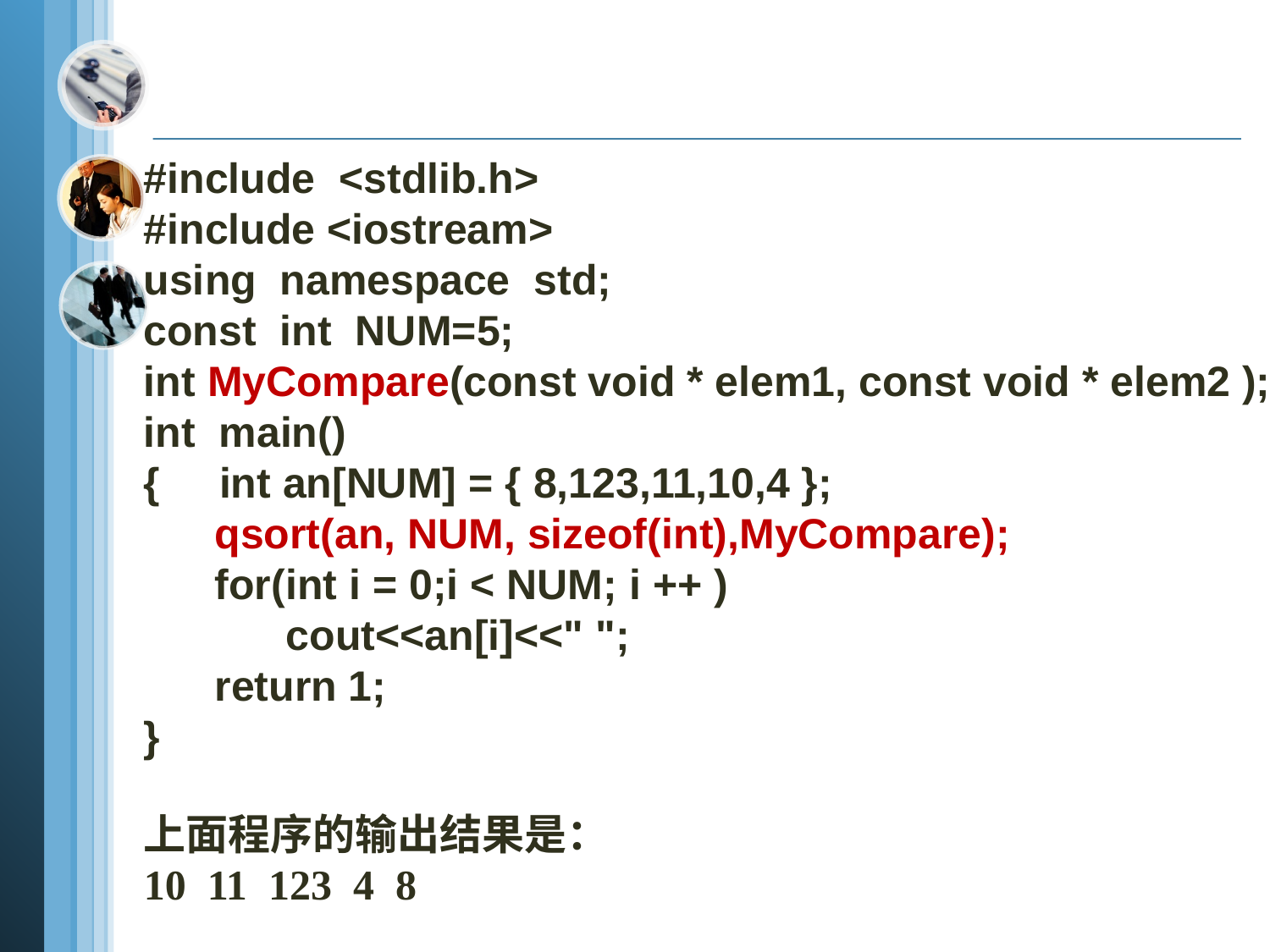

#include  <stdlib.h>
#include <iostream>
using  namespace  std;
const  int  NUM=5;
int MyCompare(const void * elem1, const void * elem2 );
int  main()
{     int an[NUM] = { 8,123,11,10,4 };
      qsort(an, NUM, sizeof(int),MyCompare);
      for(int i = 0;i < NUM; i ++ )
            cout<<an[i]<<" ";
      return 1;
}

上面程序的输出结果是：
10  11  123  4  8